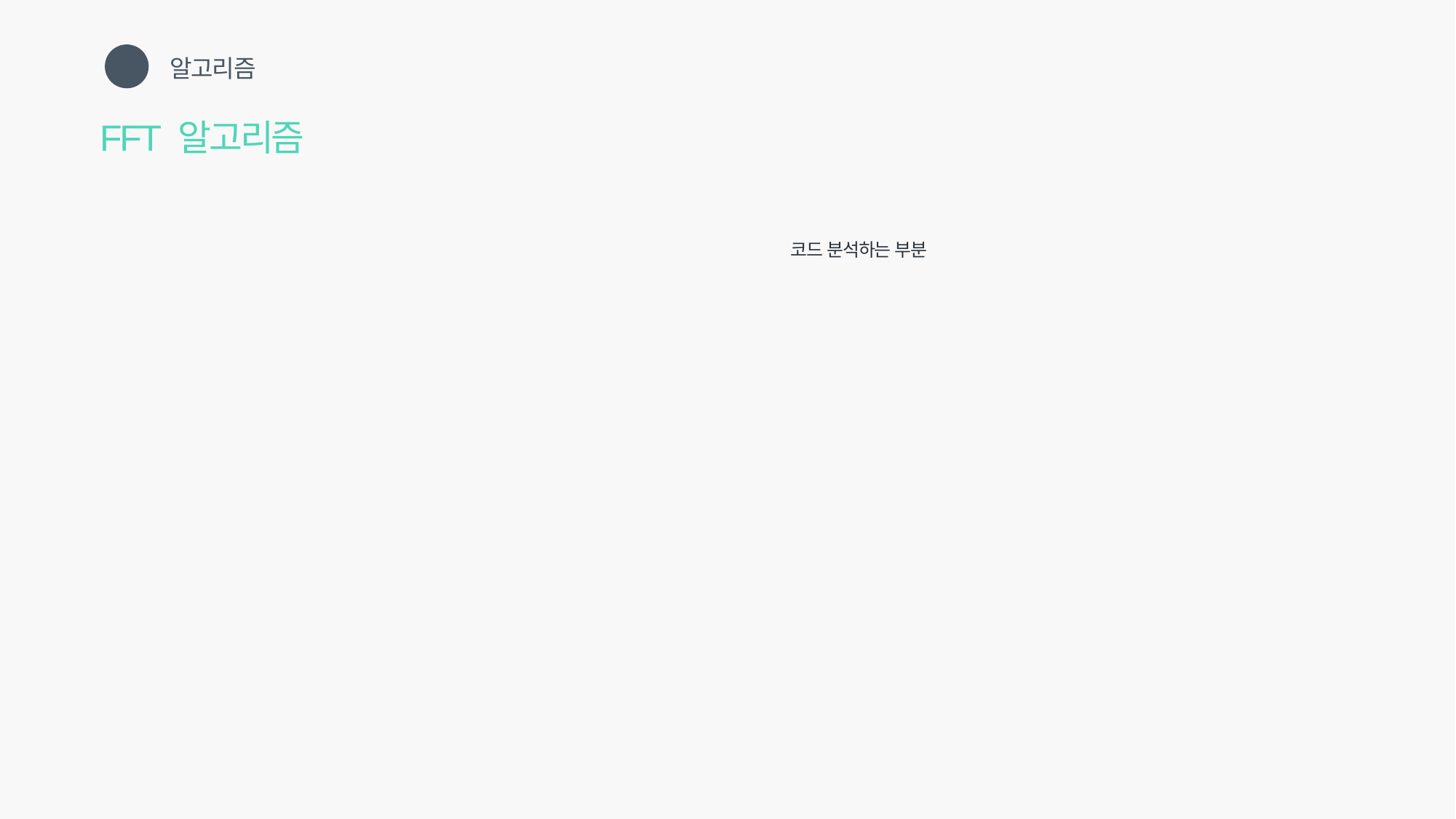

알고리즘
02
FFT 알고리즘
코드 분석하는 부분